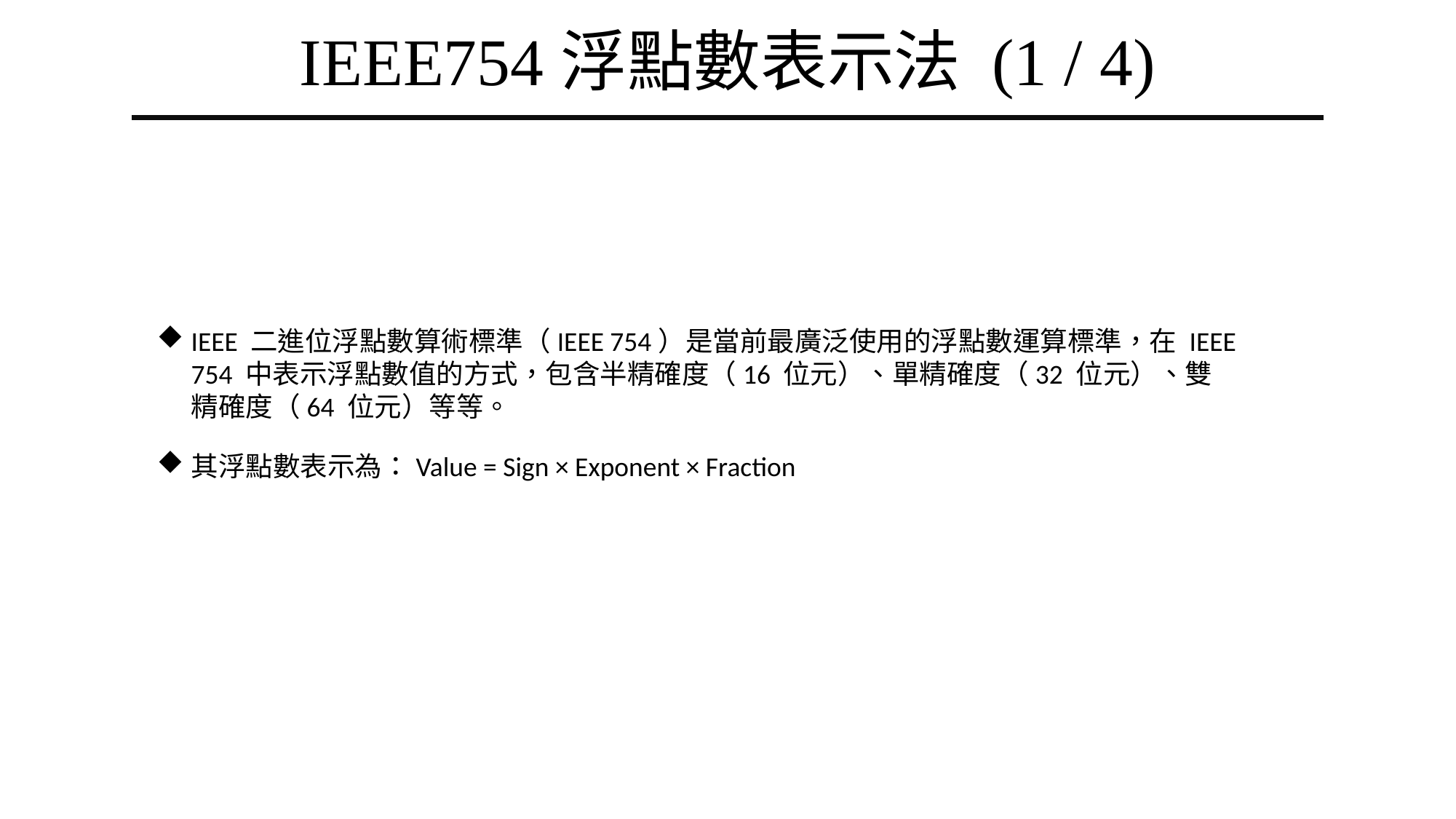

IEEE754浮點數表示法 (1 / 4)
IEEE 二進位浮點數算術標準（IEEE 754）是當前最廣泛使用的浮點數運算標準，在 IEEE 754 中表示浮點數值的方式，包含半精確度（16 位元）、單精確度（32 位元）、雙精確度（64 位元）等等。
其浮點數表示為：Value = Sign × Exponent × Fraction